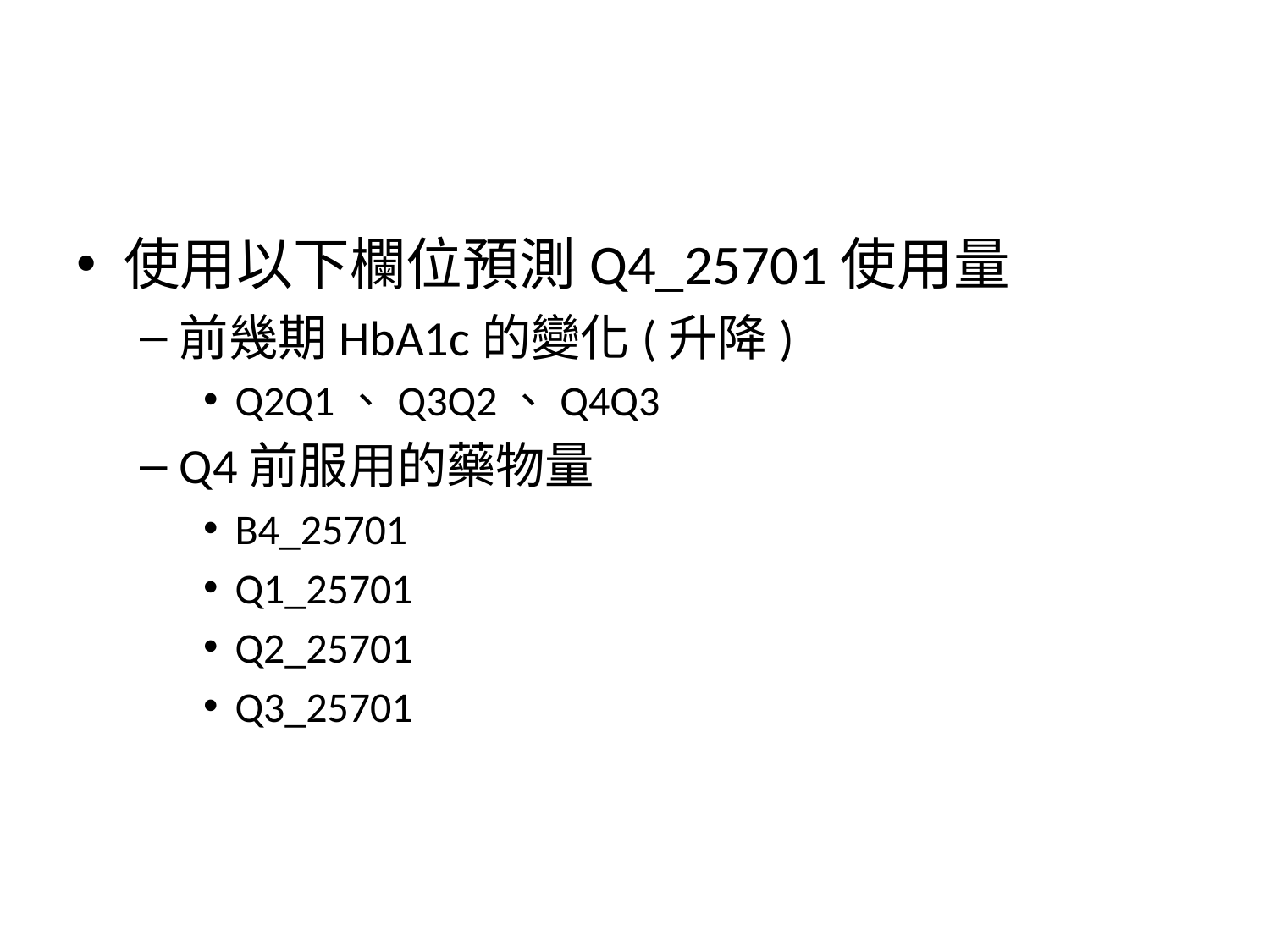

#
使用以下欄位預測Q4_25701使用量
前幾期HbA1c的變化(升降)
Q2Q1、Q3Q2、Q4Q3
Q4前服用的藥物量
B4_25701
Q1_25701
Q2_25701
Q3_25701